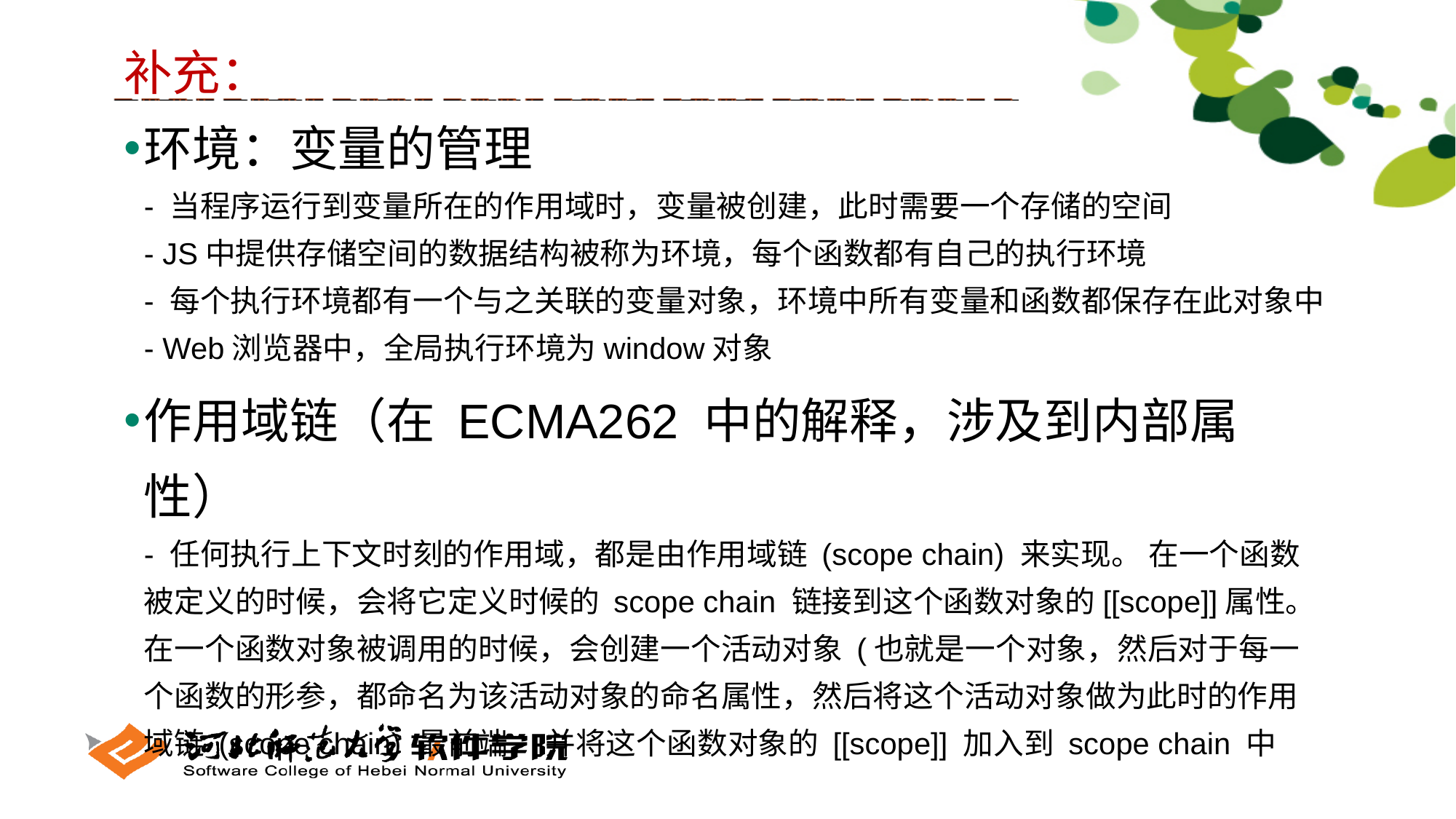

补充：
环境：变量的管理
- 当程序运行到变量所在的作用域时，变量被创建，此时需要一个存储的空间
- JS中提供存储空间的数据结构被称为环境，每个函数都有自己的执行环境
- 每个执行环境都有一个与之关联的变量对象，环境中所有变量和函数都保存在此对象中
- Web浏览器中，全局执行环境为window对象
作用域链（在 ECMA262 中的解释，涉及到内部属性）
- 任何执行上下文时刻的作用域，都是由作用域链 (scope chain) 来实现。 在一个函数被定义的时候，会将它定义时候的 scope chain 链接到这个函数对象的[[scope]]属性。 在一个函数对象被调用的时候，会创建一个活动对象 (也就是一个对象，然后对于每一个函数的形参，都命名为该活动对象的命名属性，然后将这个活动对象做为此时的作用域链 (scope chain) 最前端， 并将这个函数对象的 [[scope]] 加入到 scope chain 中